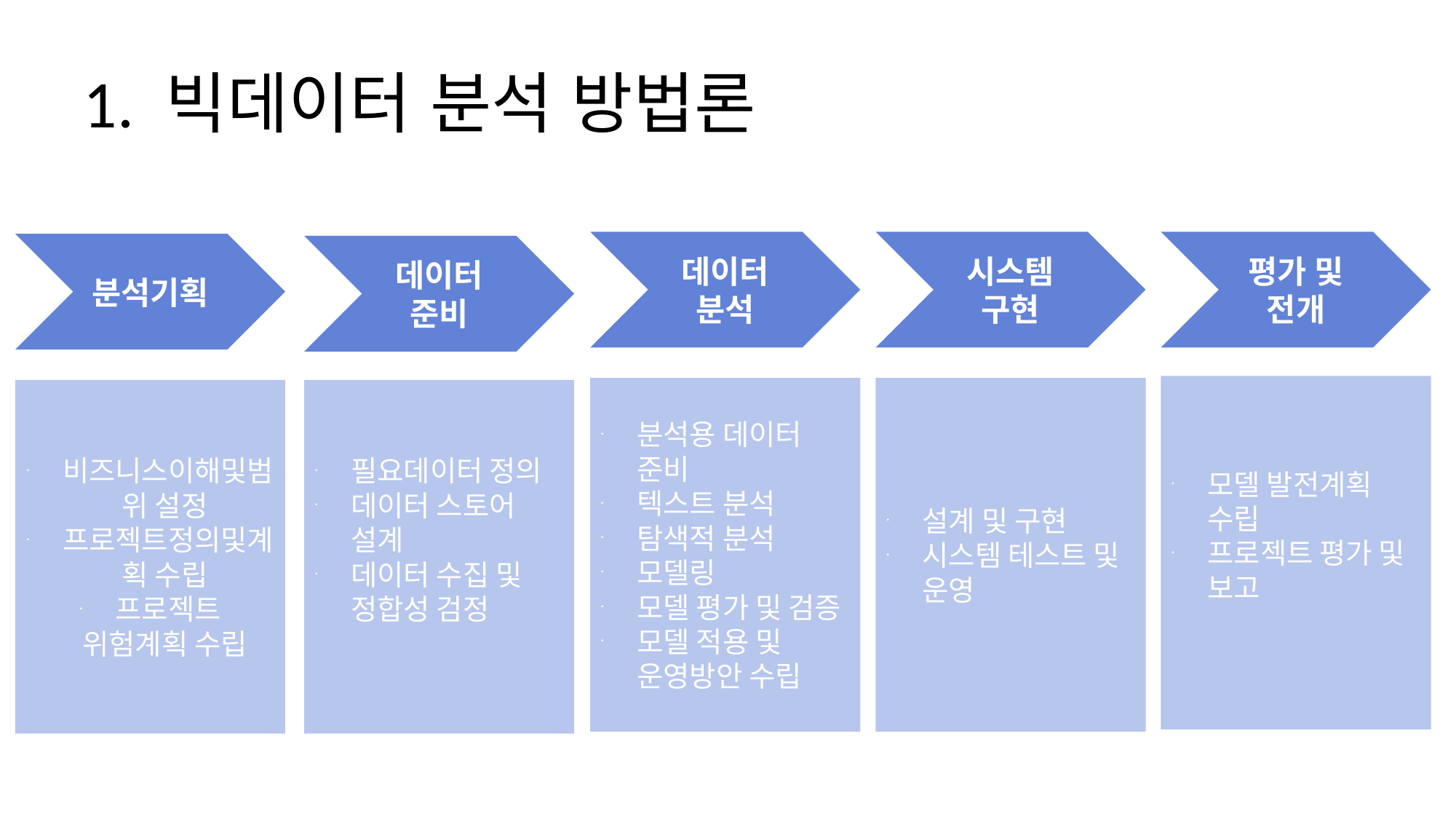

# 1. 빅데이터 분석 방법론
데이터 분석
시스템 구현
평가 및 전개
분석기획
데이터 준비
모델 발전계획 수립
프로젝트 평가 및 보고

분석용 데이터 준비
텍스트 분석
탐색적 분석
모델링
모델 평가 및 검증
모델 적용 및 운영방안 수립
설계 및 구현
시스템 테스트 및 운영
비즈니스이해및범위 설정
프로젝트정의및계획 수립
프로젝트 위험계획 수립
필요데이터 정의
데이터 스토어 설계
데이터 수집 및 정합성 검정